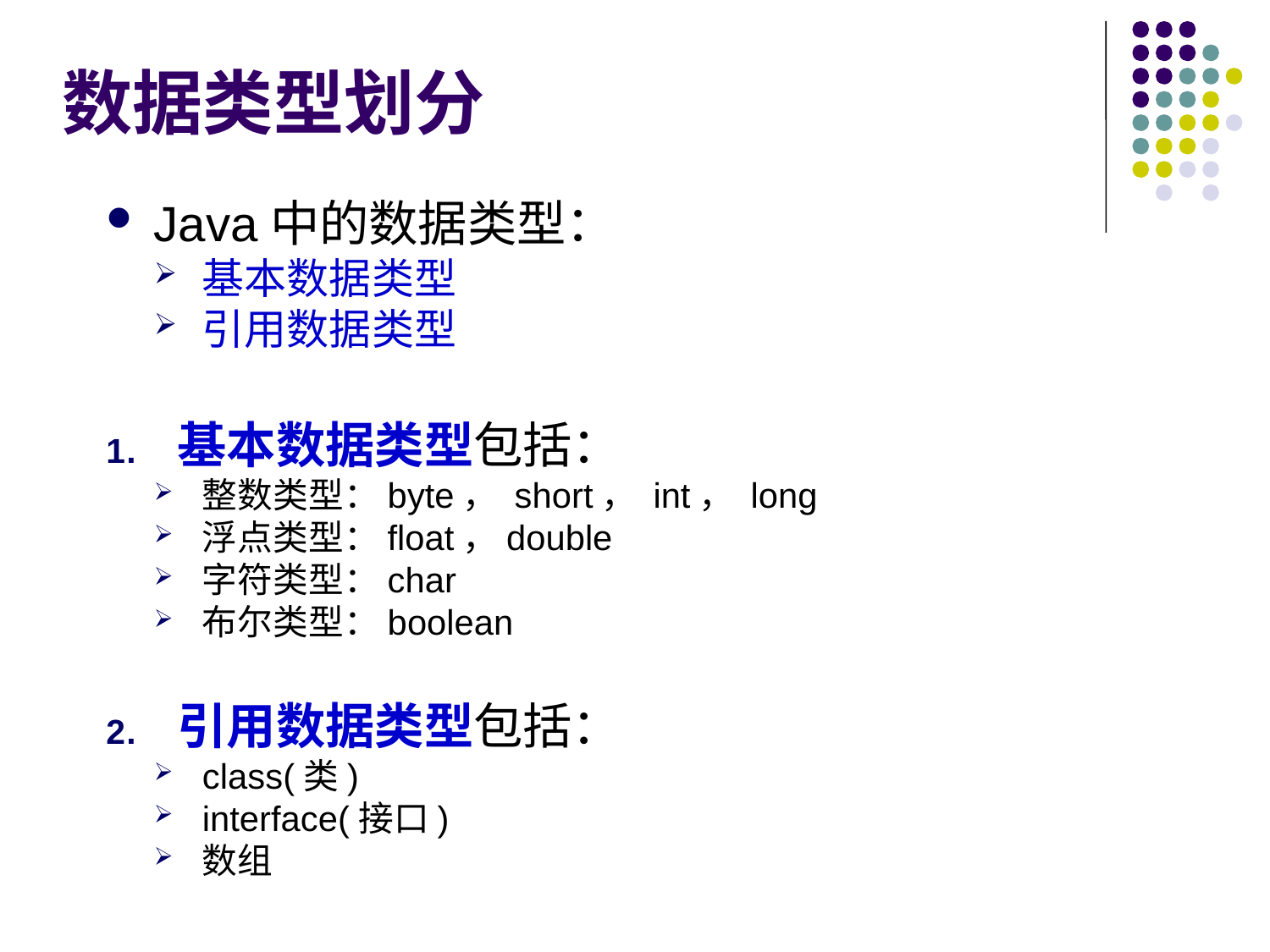

# 数据类型划分
Java中的数据类型：
基本数据类型
引用数据类型

基本数据类型包括：
整数类型：byte， short， int， long
浮点类型：float，double
字符类型：char
布尔类型：boolean

引用数据类型包括：
class(类)
interface(接口)
数组